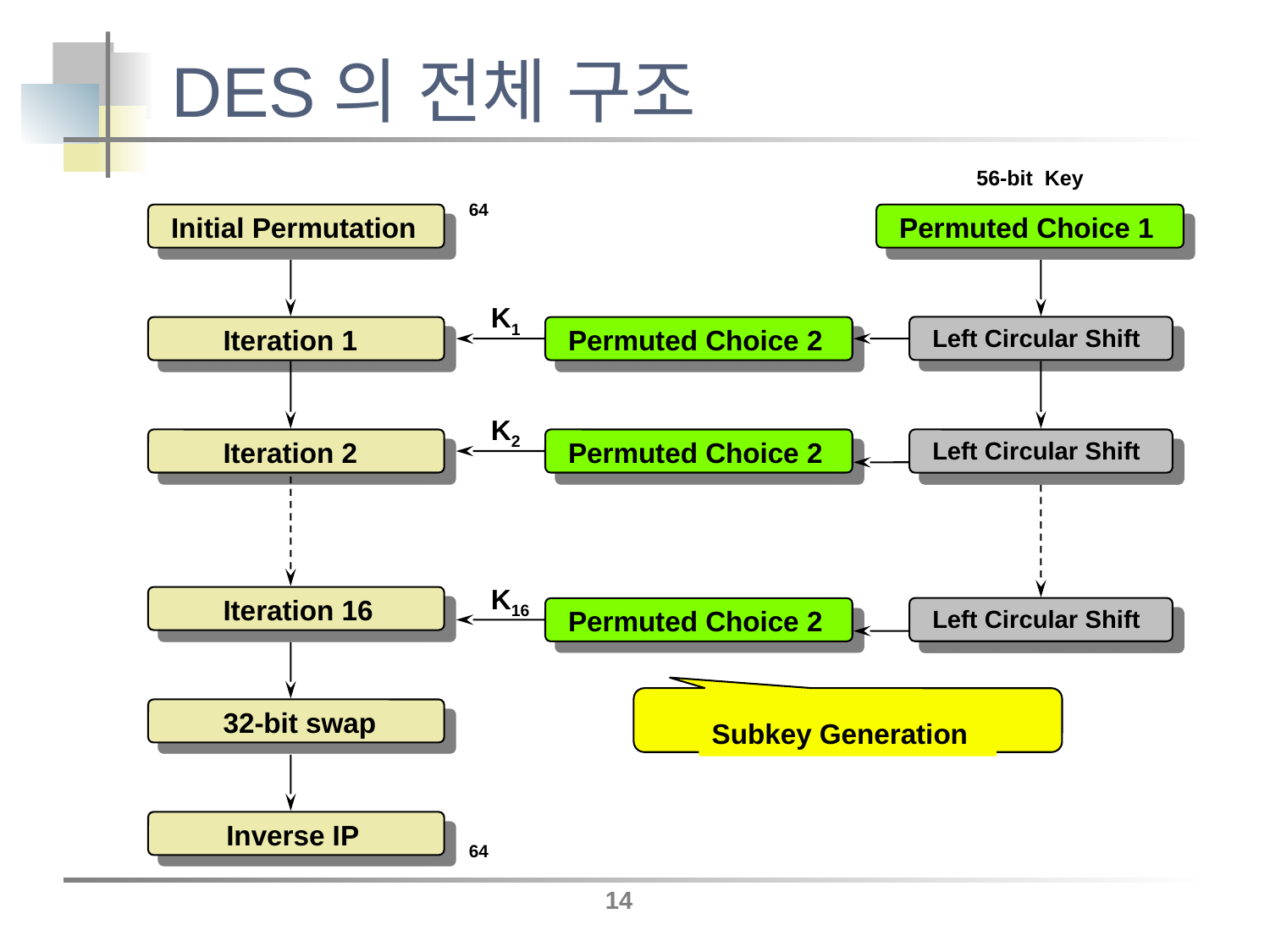

# DES의 전체 구조
56-bit  Key
64
Initial Permutation

K1
 Iteration 1

Permuted Choice 2

K2
 Iteration 2

Permuted Choice 2

K16
 Iteration 16

Permuted Choice 2

Subkey Generation
 32-bit swap

Inverse IP

64
Permuted Choice 1

Left Circular Shift

Left Circular Shift

Left Circular Shift

14